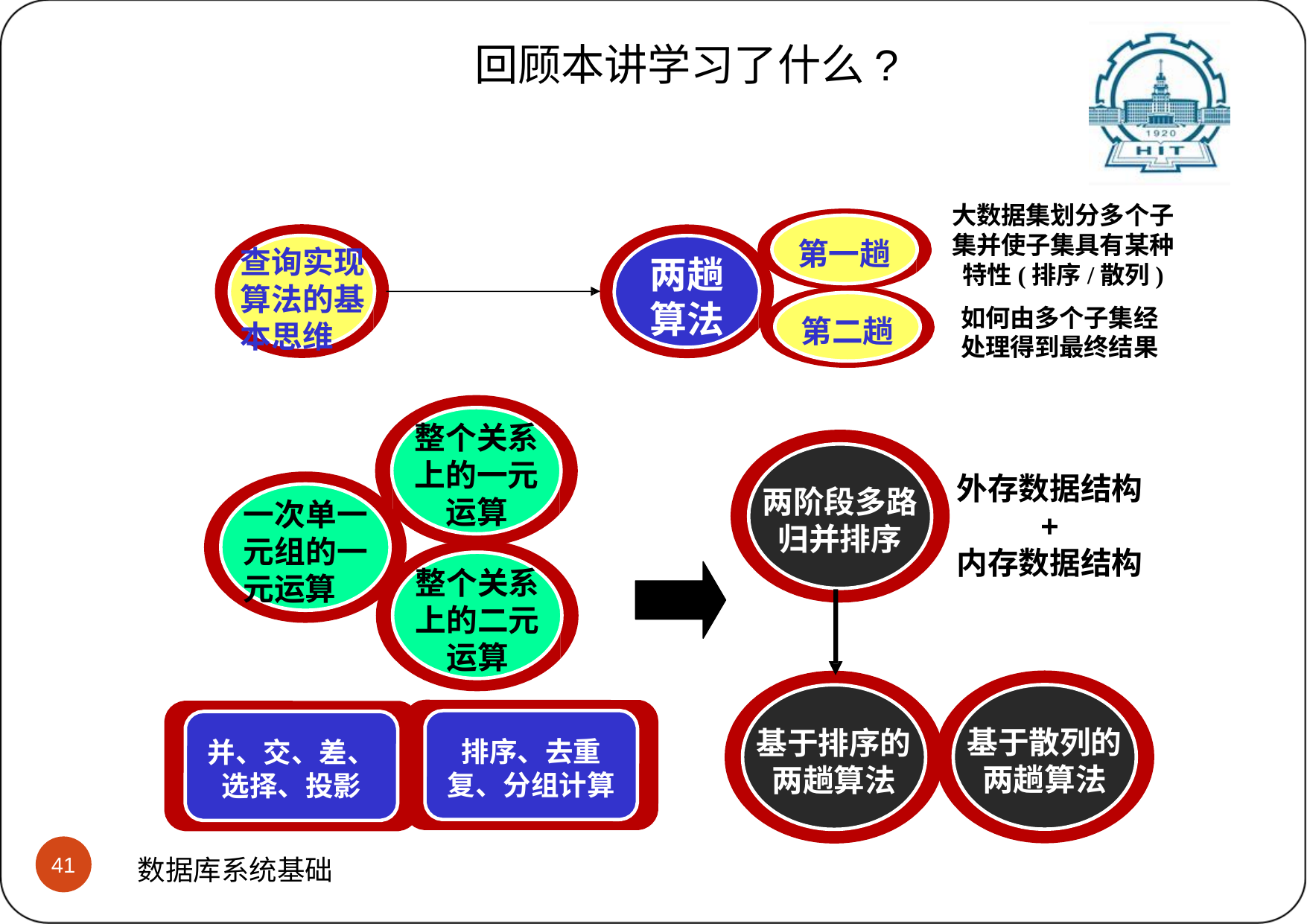

# 回顾本讲学习了什么?
大数据集划分多个子 集并使子集具有某种 特性(排序/散列)
如何由多个子集经 处理得到最终结果

第一趟

查询实现 算法的基 本思维
两趟 算法

第二趟

整个关系 上的一元 运算

外存数据结构
+
内存数据结构

两阶段多路 归并排序

一次单一 元组的一 元运算

整个关系 上的二元 运算

基于散列的 两趟算法
基于排序的 两趟算法
排序、去重 复、分组计算
并、交、差、 选择、投影